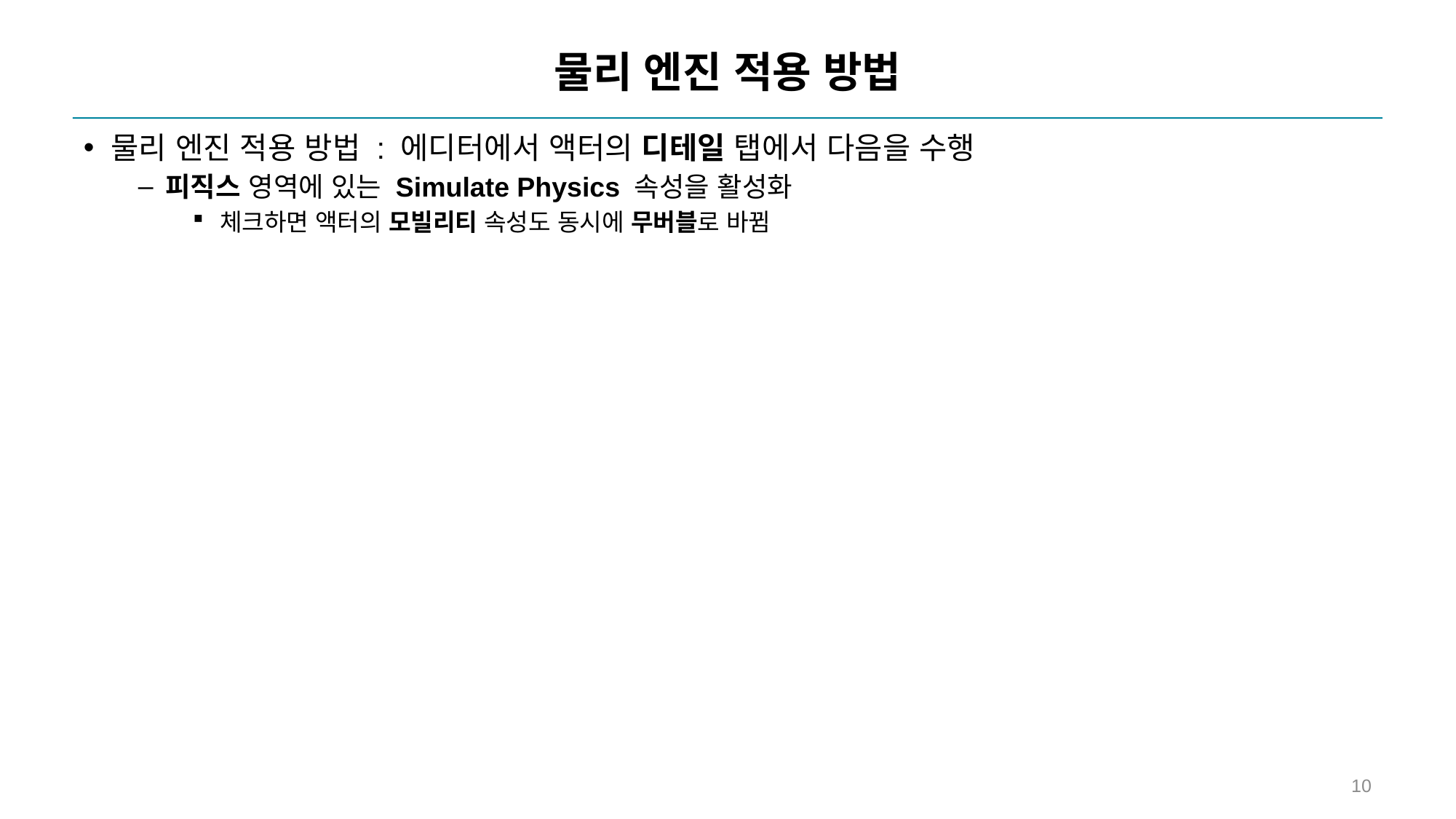

# 물리 엔진 적용 방법
물리 엔진 적용 방법 : 에디터에서 액터의 디테일 탭에서 다음을 수행
피직스 영역에 있는 Simulate Physics 속성을 활성화
체크하면 액터의 모빌리티 속성도 동시에 무버블로 바뀜

10